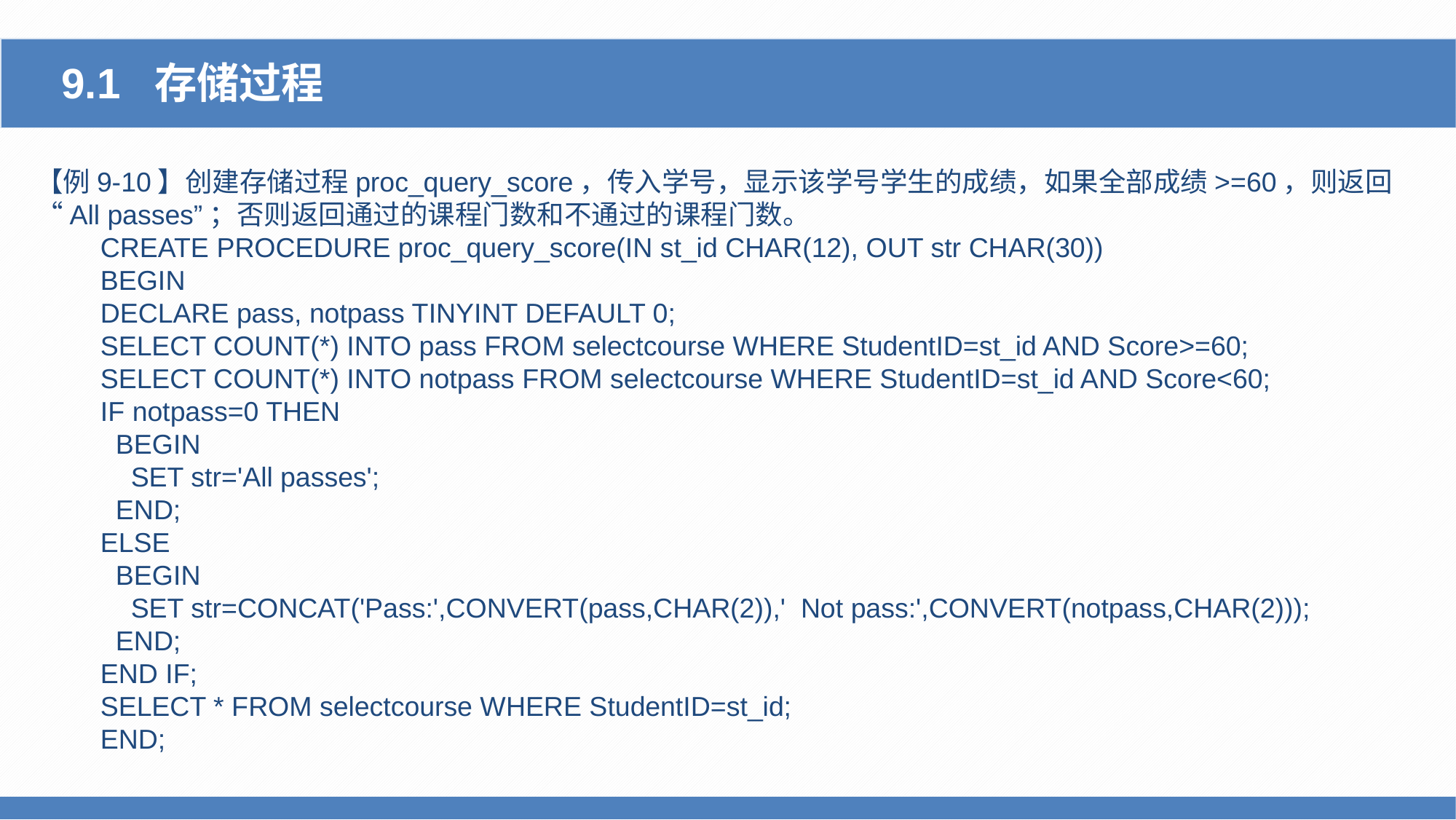

9.1  存储过程
【例9-10】创建存储过程proc_query_score，传入学号，显示该学号学生的成绩，如果全部成绩>=60，则返回“All passes”；否则返回通过的课程门数和不通过的课程门数。
CREATE PROCEDURE proc_query_score(IN st_id CHAR(12), OUT str CHAR(30))
BEGIN
DECLARE pass, notpass TINYINT DEFAULT 0;
SELECT COUNT(*) INTO pass FROM selectcourse WHERE StudentID=st_id AND Score>=60;
SELECT COUNT(*) INTO notpass FROM selectcourse WHERE StudentID=st_id AND Score<60;
IF notpass=0 THEN
  BEGIN
    SET str='All passes';
  END;
ELSE
  BEGIN
    SET str=CONCAT('Pass:',CONVERT(pass,CHAR(2)),'  Not pass:',CONVERT(notpass,CHAR(2)));
  END;
END IF;
SELECT * FROM selectcourse WHERE StudentID=st_id;
END;